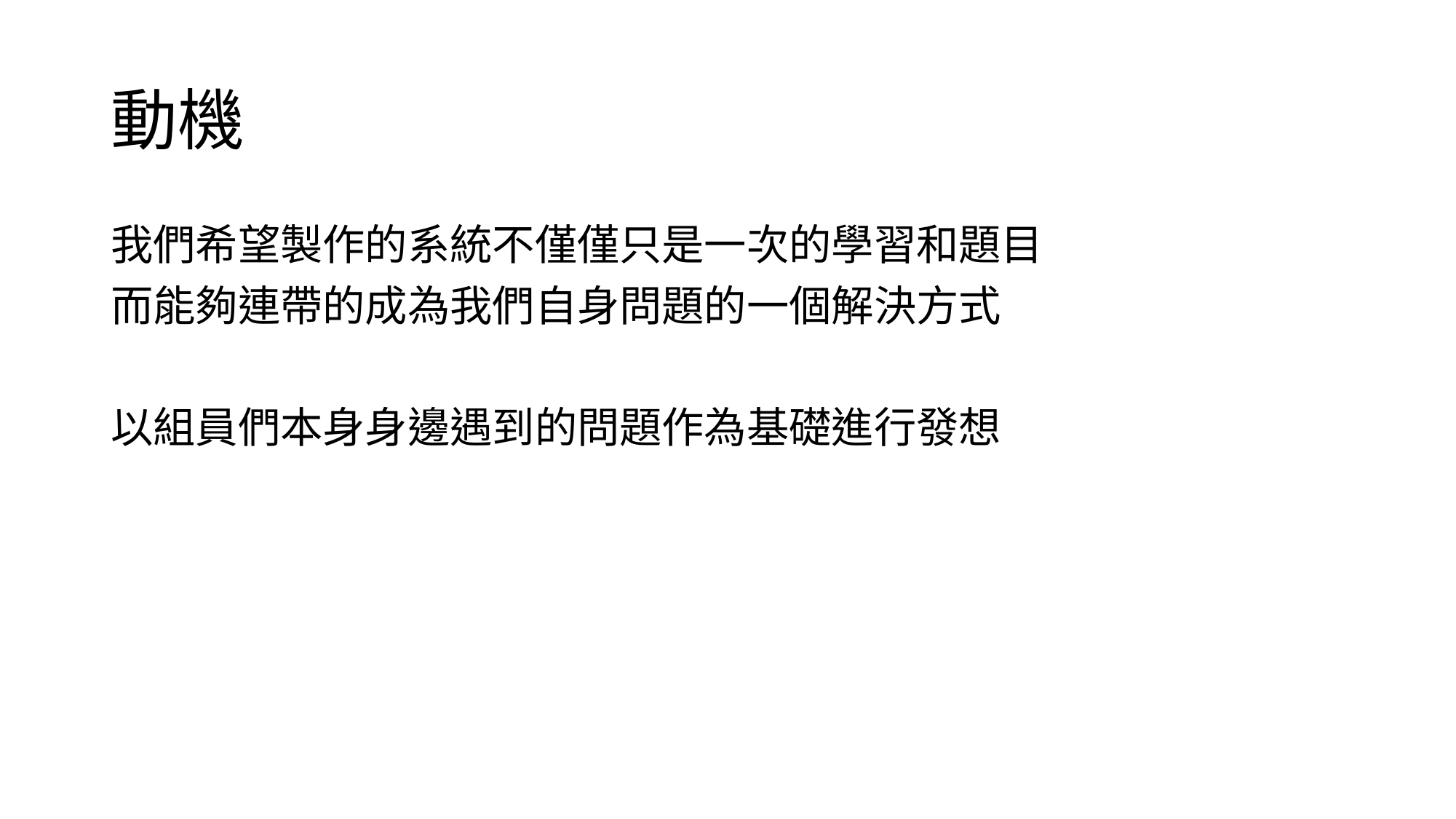

# 動機
我們希望製作的系統不僅僅只是一次的學習和題目
而能夠連帶的成為我們自身問題的一個解決方式

以組員們本身身邊遇到的問題作為基礎進行發想